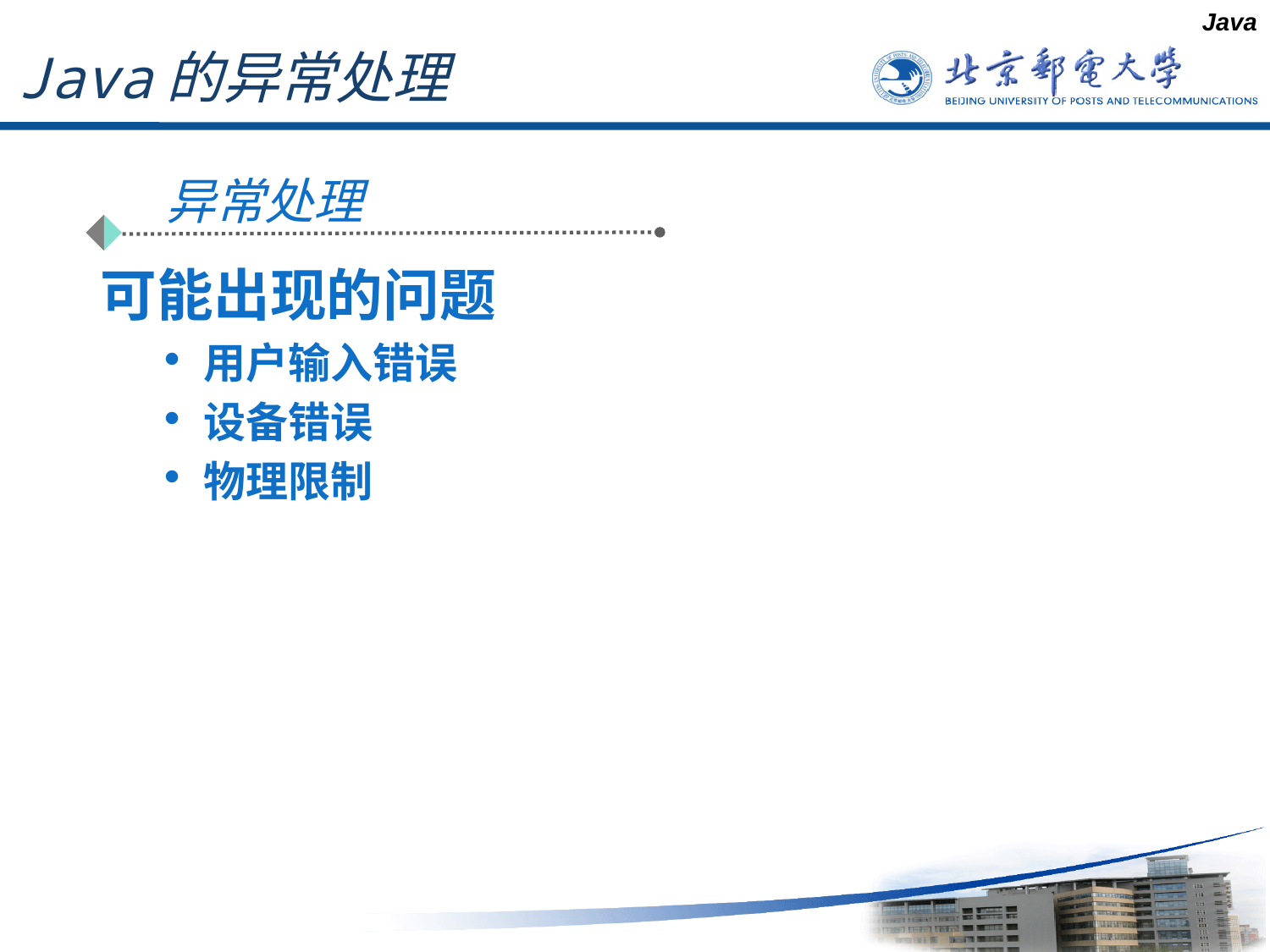

Java
# Java的异常处理

异常处理

可能出现的问题
用户输入错误
设备错误
物理限制